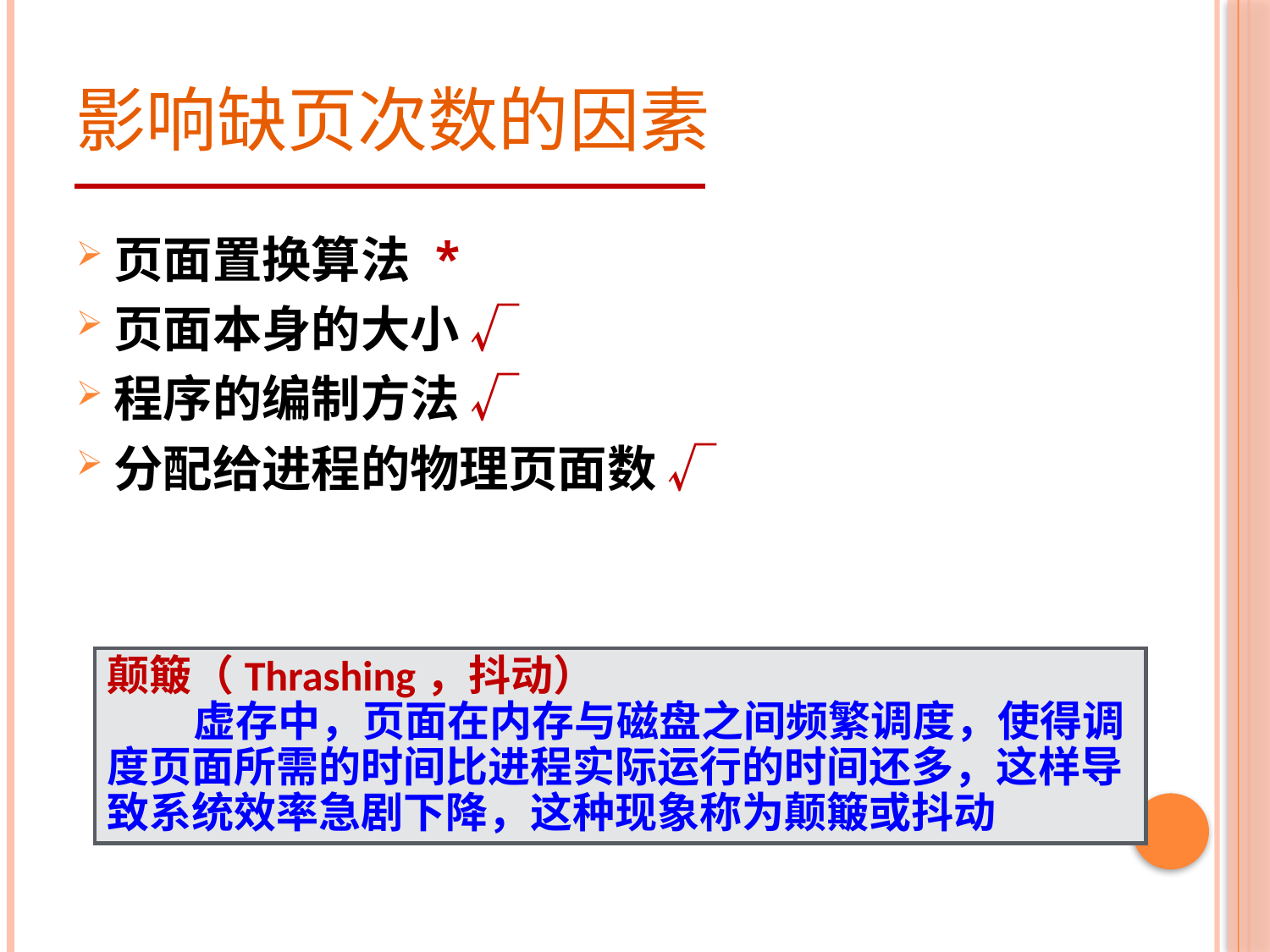

# 影响缺页次数的因素
页面置换算法 *
页面本身的大小 √
程序的编制方法 √
分配给进程的物理页面数 √
颠簸（Thrashing，抖动）
        虚存中，页面在内存与磁盘之间频繁调度，使得调度页面所需的时间比进程实际运行的时间还多，这样导致系统效率急剧下降，这种现象称为颠簸或抖动